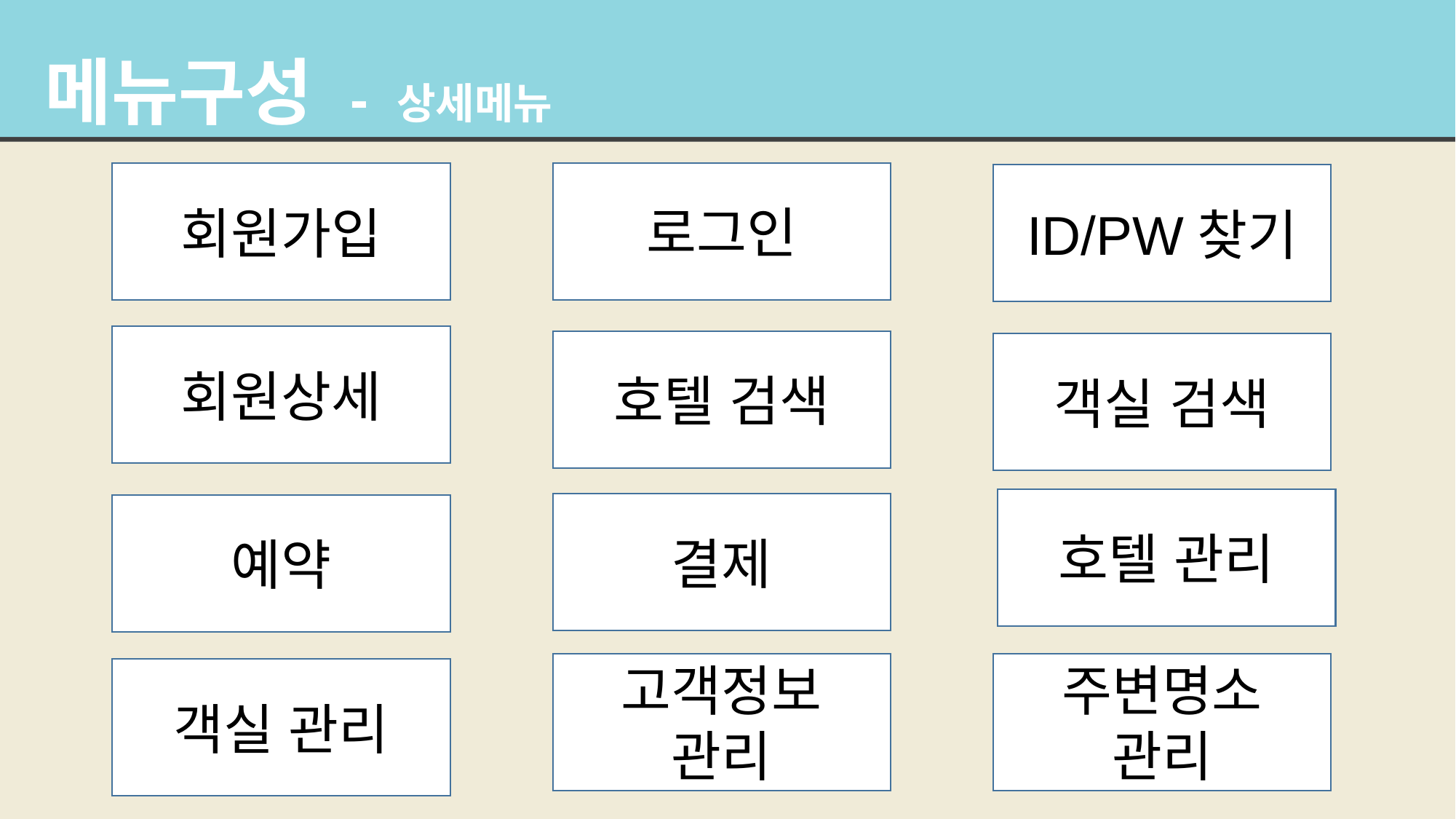

메뉴구성 - 상세메뉴
로그인
회원가입
ID/PW찾기
회원상세
호텔 검색
객실 검색
호텔 관리
결제
예약
고객정보
관리
주변명소
관리
객실 관리